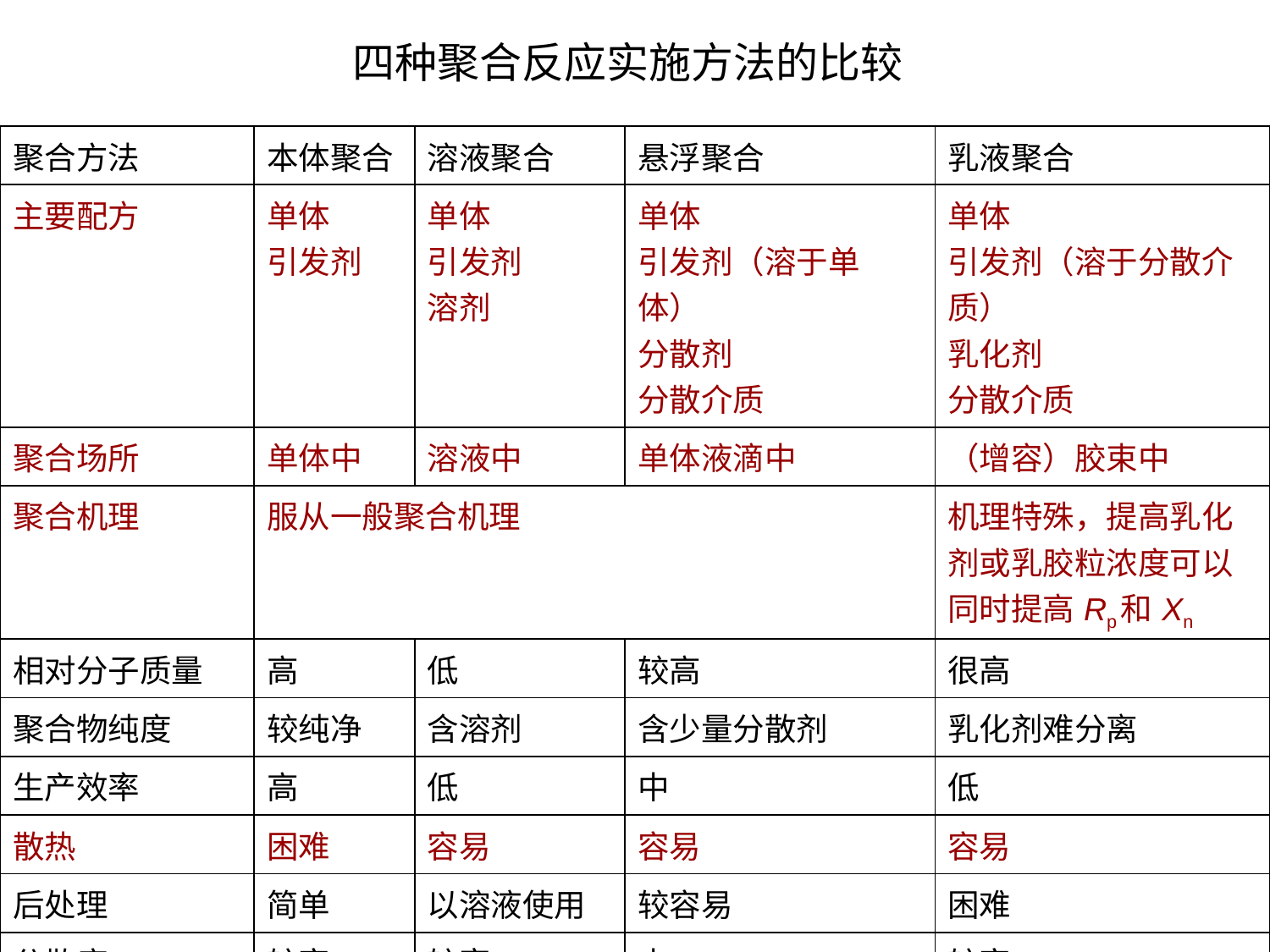

四种聚合反应实施方法的比较
| 聚合方法 | 本体聚合 | 溶液聚合 | 悬浮聚合 | 乳液聚合 |
| --- | --- | --- | --- | --- |
| 主要配方 | 单体 引发剂 | 单体 引发剂 溶剂 | 单体 引发剂（溶于单体） 分散剂 分散介质 | 单体 引发剂（溶于分散介质） 乳化剂 分散介质 |
| 聚合场所 | 单体中 | 溶液中 | 单体液滴中 | （增容）胶束中 |
| 聚合机理 | 服从一般聚合机理 |  |  | 机理特殊，提高乳化剂或乳胶粒浓度可以同时提高Rp和Xn |
| 相对分子质量 | 高 | 低 | 较高 | 很高 |
| 聚合物纯度 | 较纯净 | 含溶剂 | 含少量分散剂 | 乳化剂难分离 |
| 生产效率 | 高 | 低 | 中 | 低 |
| 散热 | 困难 | 容易 | 容易 | 容易 |
| 后处理 | 简单 | 以溶液使用 | 较容易 | 困难 |
| 分散度 | 较宽 | 较窄 | 中 | 较宽 |